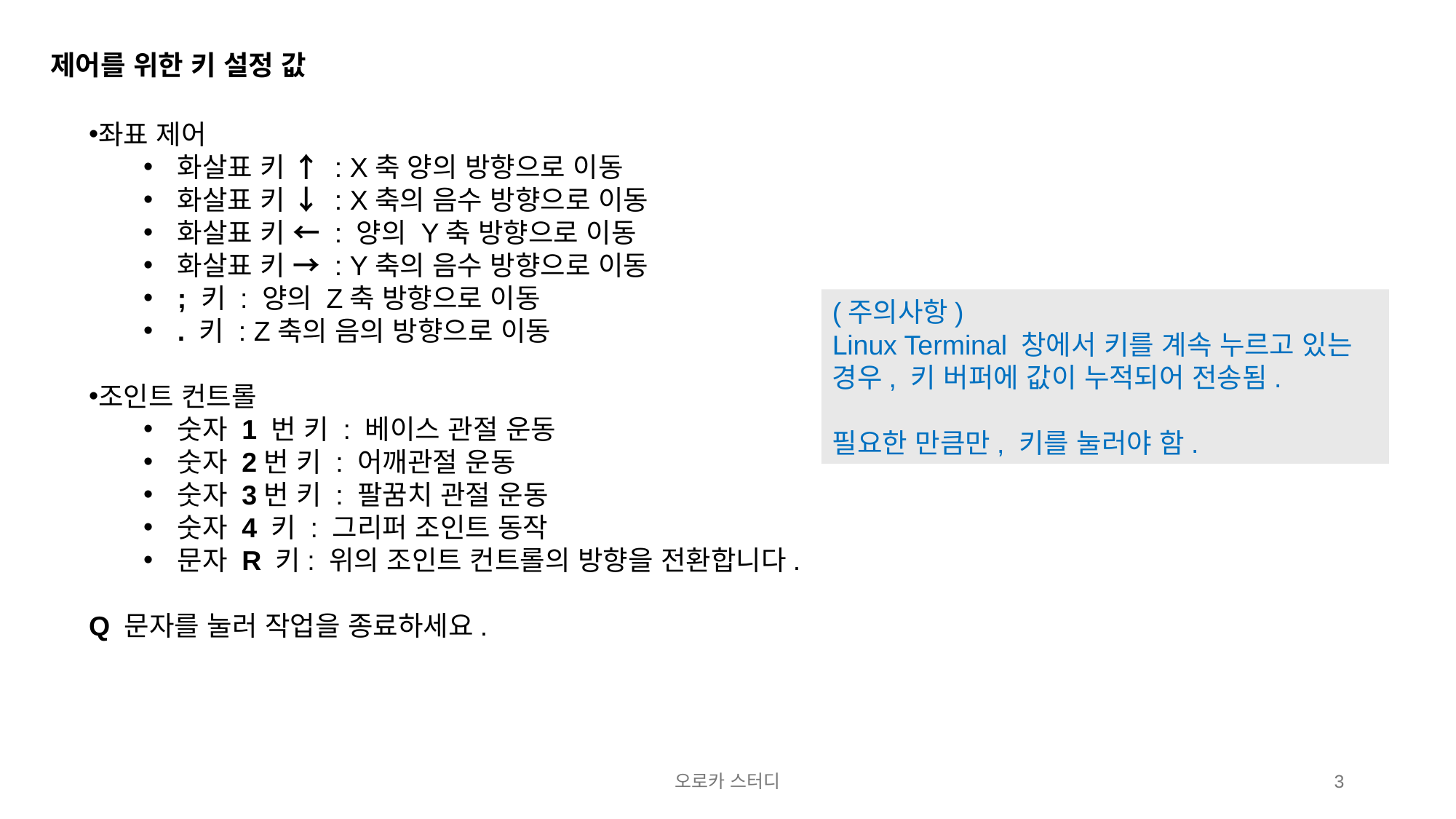

제어를 위한 키 설정 값
좌표 제어
화살표 키 ↑ : X축 양의 방향으로 이동
화살표 키 ↓ : X축의 음수 방향으로 이동
화살표 키 ← : 양의 Y축 방향으로 이동
화살표 키 → : Y축의 음수 방향으로 이동
; 키 : 양의 Z축 방향으로 이동
. 키 : Z축의 음의 방향으로 이동

조인트 컨트롤
숫자 1 번 키 : 베이스 관절 운동
숫자 2번 키 : 어깨관절 운동
숫자 3번 키 : 팔꿈치 관절 운동
숫자 4 키 : 그리퍼 조인트 동작
문자 R 키: 위의 조인트 컨트롤의 방향을 전환합니다.

Q 문자를 눌러 작업을 종료하세요.
(주의사항)
Linux Terminal 창에서 키를 계속 누르고 있는 경우, 키 버퍼에 값이 누적되어 전송됨.

필요한 만큼만, 키를 눌러야 함.
오로카 스터디
3